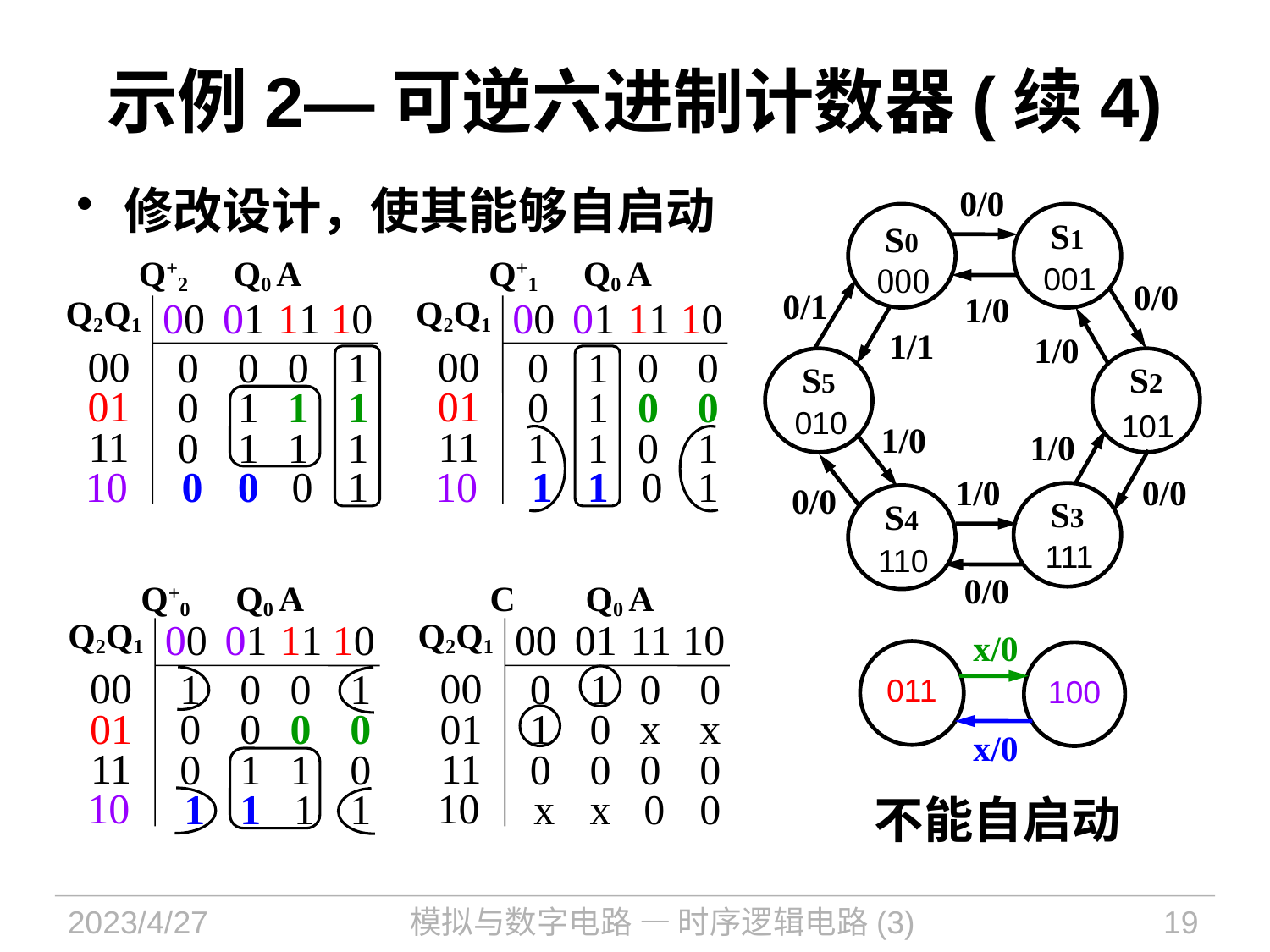

# 示例2—可逆六进制计数器(续4)
修改设计，使其能够自启动
0/0
S0

S1

000
001

0/0

0/1
1/0

1/1
1/0
S5

S2

010
101
1/0
1/0

1/0
0/0
0/0
S3

S4

111
110

0/0
Q+2
Q0 A
Q2Q1
00
01
11
10

00
0
0
0
1

01
0
1
1
1
11
0
1
1
1
10
0
0
0
1
Q+1
Q0 A
Q2Q1
00
01
11
10

00
0
1
0
0

01
0
1
0
0
11
1
1
0
1
10
1
1
0
1

Q+0
Q0 A
Q2Q1
00
01
11
10

00
1
0
0
1

01
0
0
0
0
11
0
1
1
0
10
1
1
1
1
C
Q0 A
Q2Q1
00
01
11
10

00
0
1
0
0

01
1
0
x
x
11
0
0
0
0
10
x
x
0
0
x/0

011
100

x/0
不能自启动
2023/4/27
模拟与数字电路 — 时序逻辑电路(3)
19